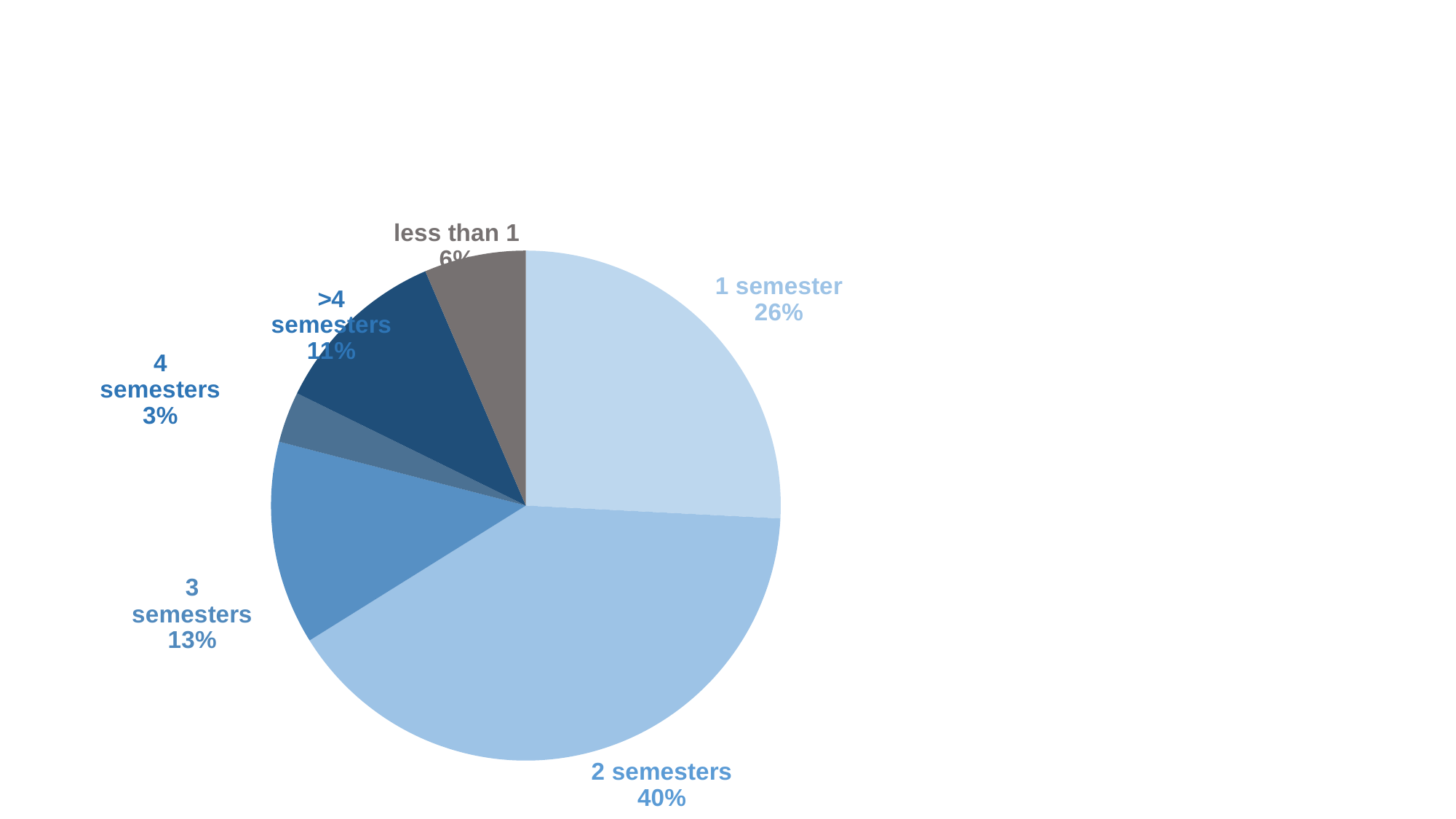

#

### Chart

| Category | 列2 |
|---|---|
| 1 semester | 16.0 |
| 2 semesters | 25.0 |
| 3 semesters | 8.0 |
| 4 semesters | 2.0 |
| >4 semesters | 7.0 |
| less than 1 | 4.0 |